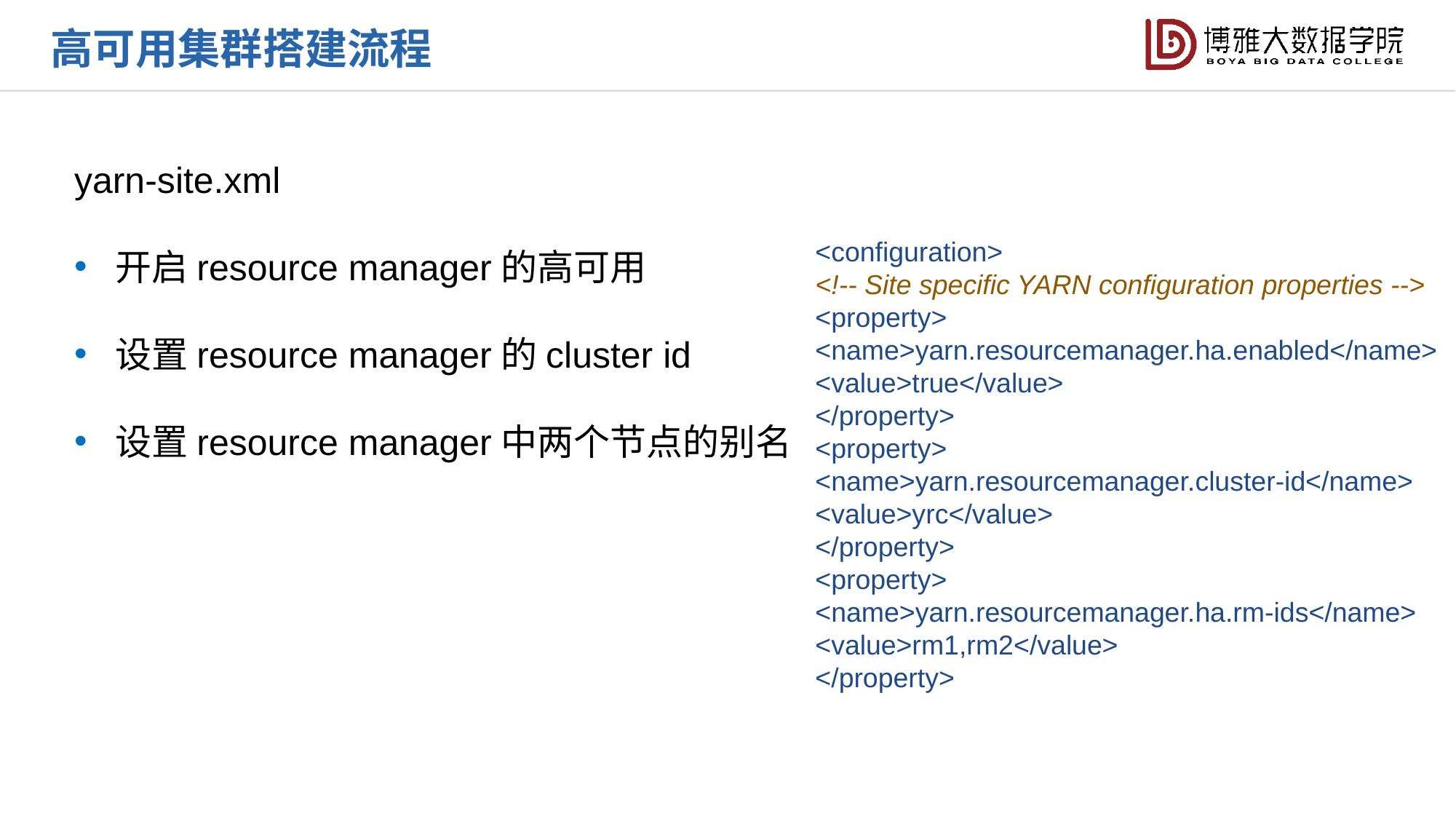

高可用集群搭建流程
yarn-site.xml

开启resource manager的高可用

设置resource manager的cluster id

设置resource manager中两个节点的别名

<configuration>
<!-- Site specific YARN configuration properties -->
<property>
<name>yarn.resourcemanager.ha.enabled</name>
<value>true</value>
</property>
<property>
<name>yarn.resourcemanager.cluster-id</name>
<value>yrc</value>
</property>
<property>
<name>yarn.resourcemanager.ha.rm-ids</name>
<value>rm1,rm2</value>
</property>